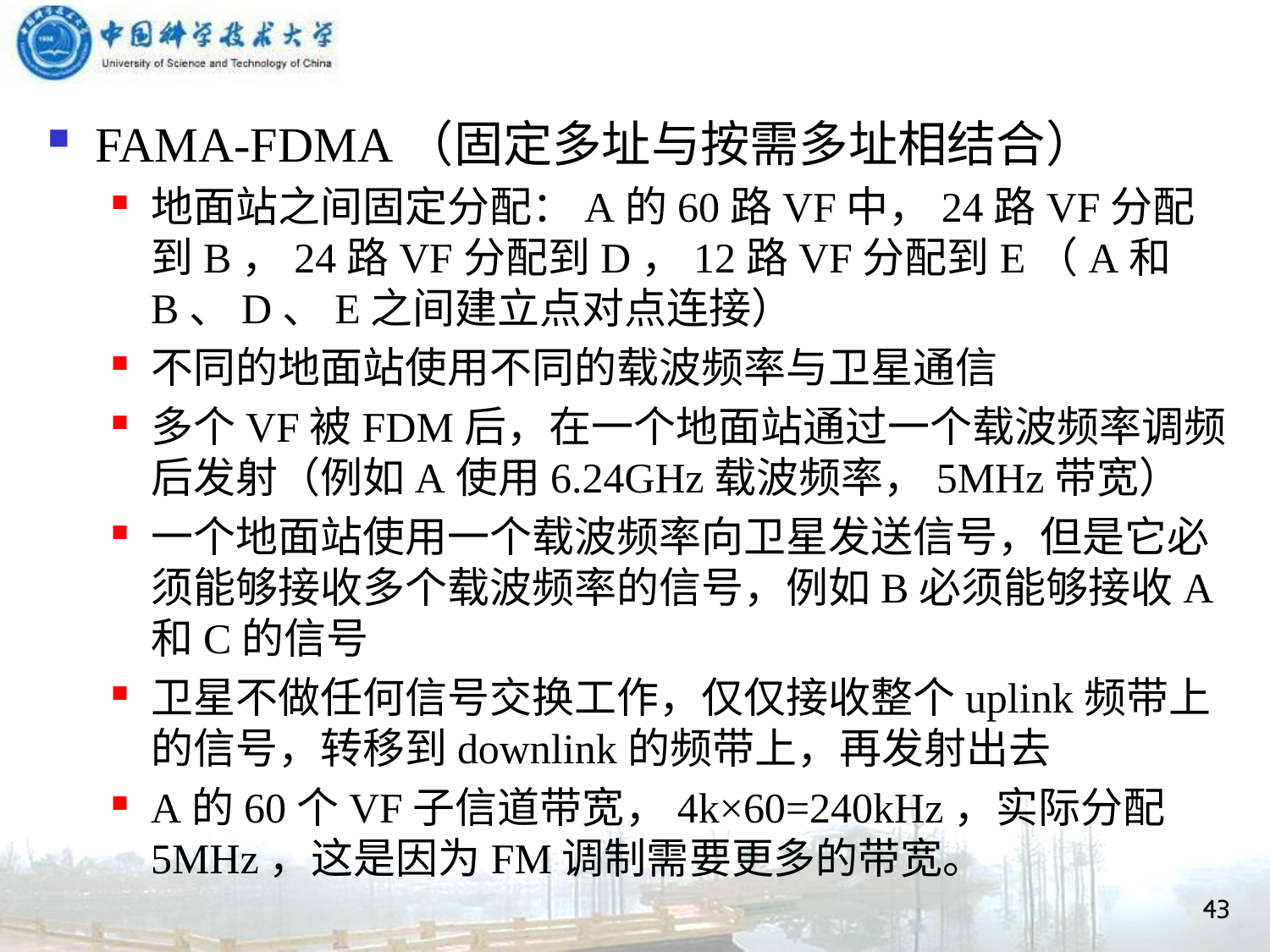

FAMA-FDMA（固定多址与按需多址相结合）
地面站之间固定分配：A的60路VF中，24路VF分配到B，24路VF分配到D，12路VF分配到E（A和B、D、E之间建立点对点连接）
不同的地面站使用不同的载波频率与卫星通信
多个VF被FDM后，在一个地面站通过一个载波频率调频后发射（例如A使用6.24GHz载波频率，5MHz带宽）
一个地面站使用一个载波频率向卫星发送信号，但是它必须能够接收多个载波频率的信号，例如B必须能够接收A和C的信号
卫星不做任何信号交换工作，仅仅接收整个uplink频带上的信号，转移到downlink的频带上，再发射出去
A的60个VF子信道带宽，4k×60=240kHz，实际分配5MHz，这是因为FM调制需要更多的带宽。
43